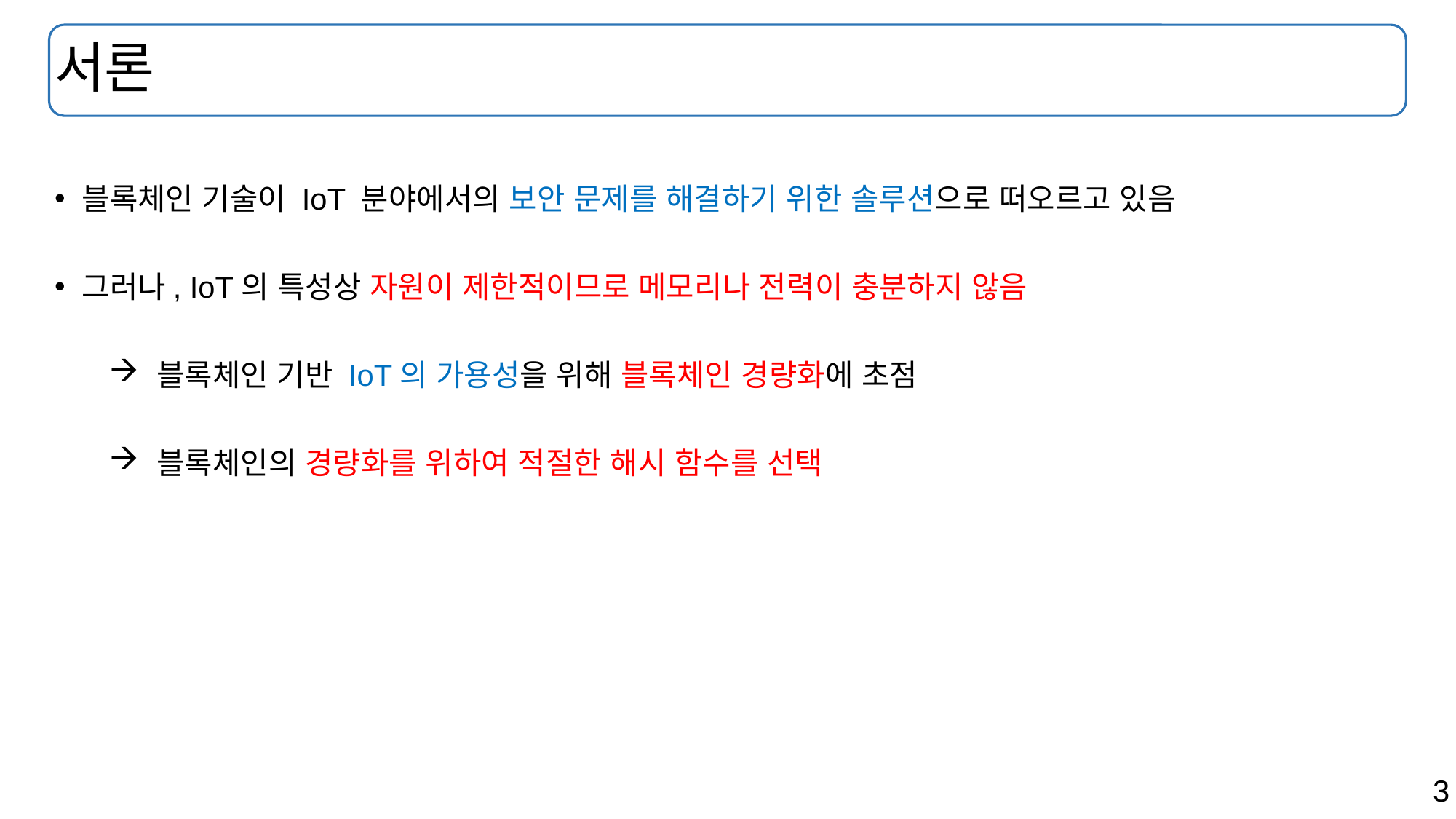

# 서론
블록체인 기술이 IoT 분야에서의 보안 문제를 해결하기 위한 솔루션으로 떠오르고 있음
그러나, IoT의 특성상 자원이 제한적이므로 메모리나 전력이 충분하지 않음
 블록체인 기반 IoT의 가용성을 위해 블록체인 경량화에 초점
 블록체인의 경량화를 위하여 적절한 해시 함수를 선택
3